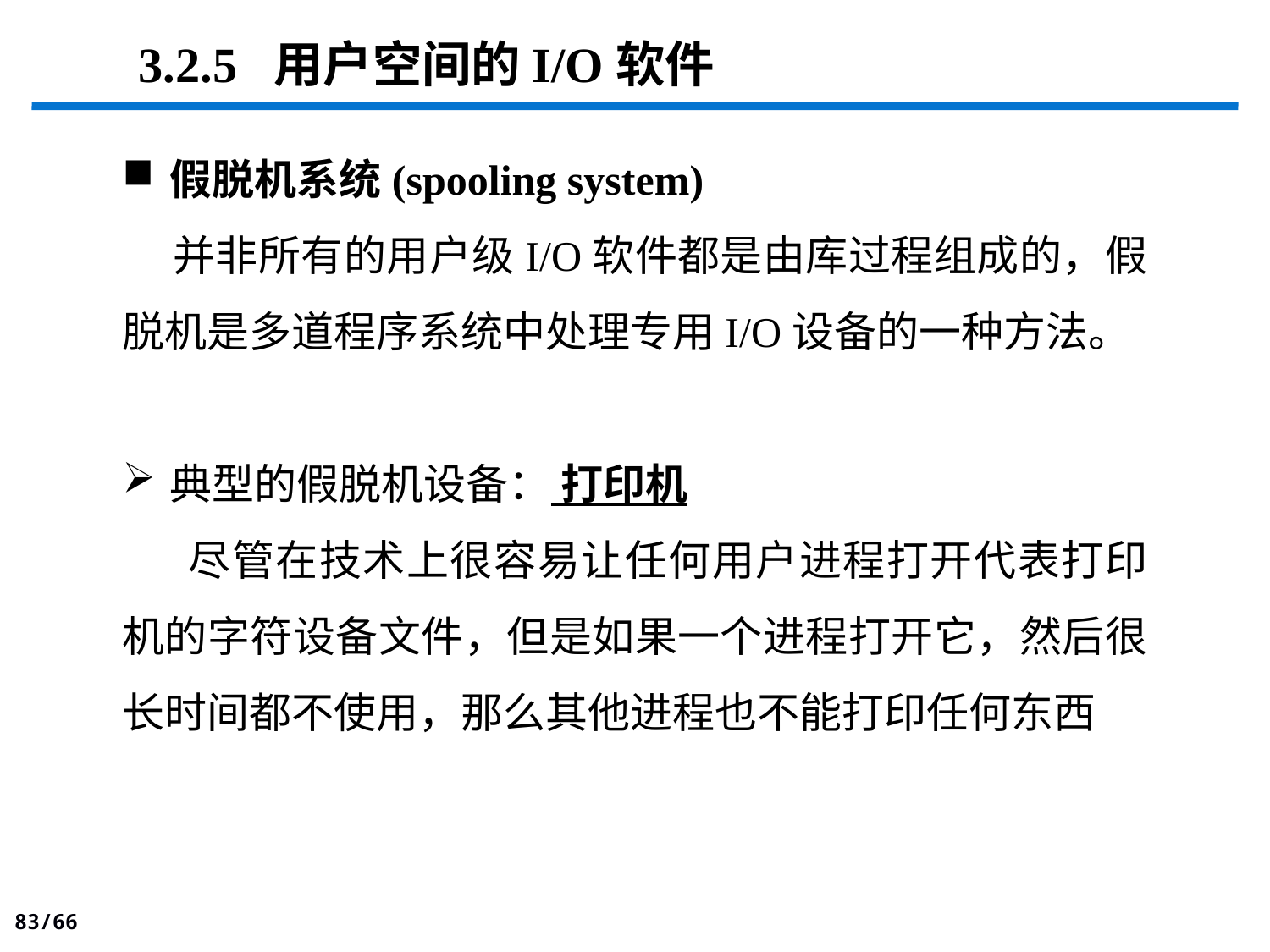

3.2.5  用户空间的I/O软件
假脱机系统(spooling system)
    并非所有的用户级I/O软件都是由库过程组成的，假脱机是多道程序系统中处理专用I/O设备的一种方法。

典型的假脱机设备： 打印机
     尽管在技术上很容易让任何用户进程打开代表打印机的字符设备文件，但是如果一个进程打开它，然后很长时间都不使用，那么其他进程也不能打印任何东西